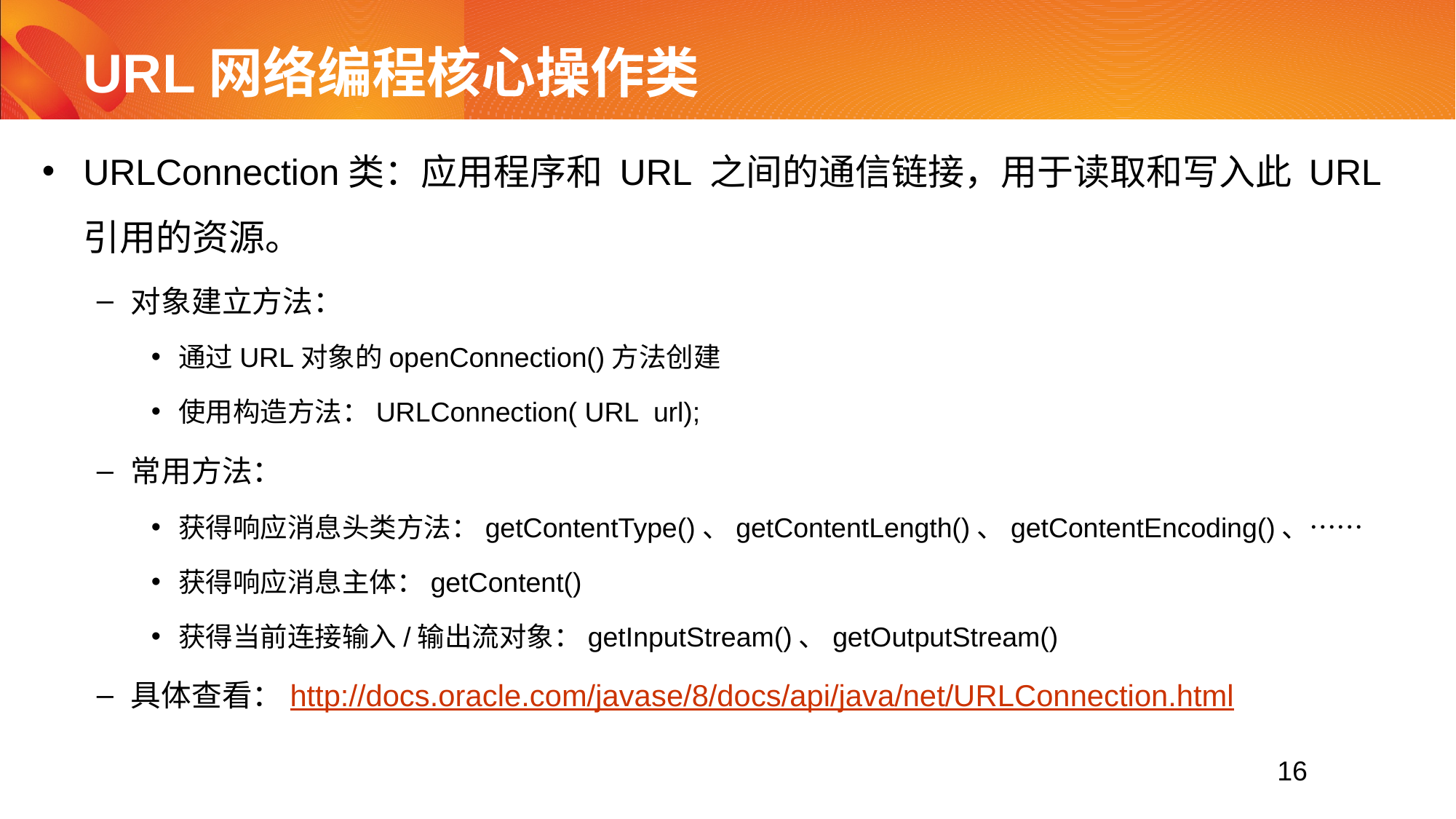

# URL网络编程核心操作类
URLConnection类：应用程序和 URL 之间的通信链接，用于读取和写入此 URL 引用的资源。
对象建立方法：
通过URL对象的openConnection()方法创建
使用构造方法：URLConnection( URL  url);
常用方法：
获得响应消息头类方法：getContentType()、getContentLength()、getContentEncoding()、……
获得响应消息主体：getContent()
获得当前连接输入/输出流对象：getInputStream()、getOutputStream()
具体查看：http://docs.oracle.com/javase/8/docs/api/java/net/URLConnection.html